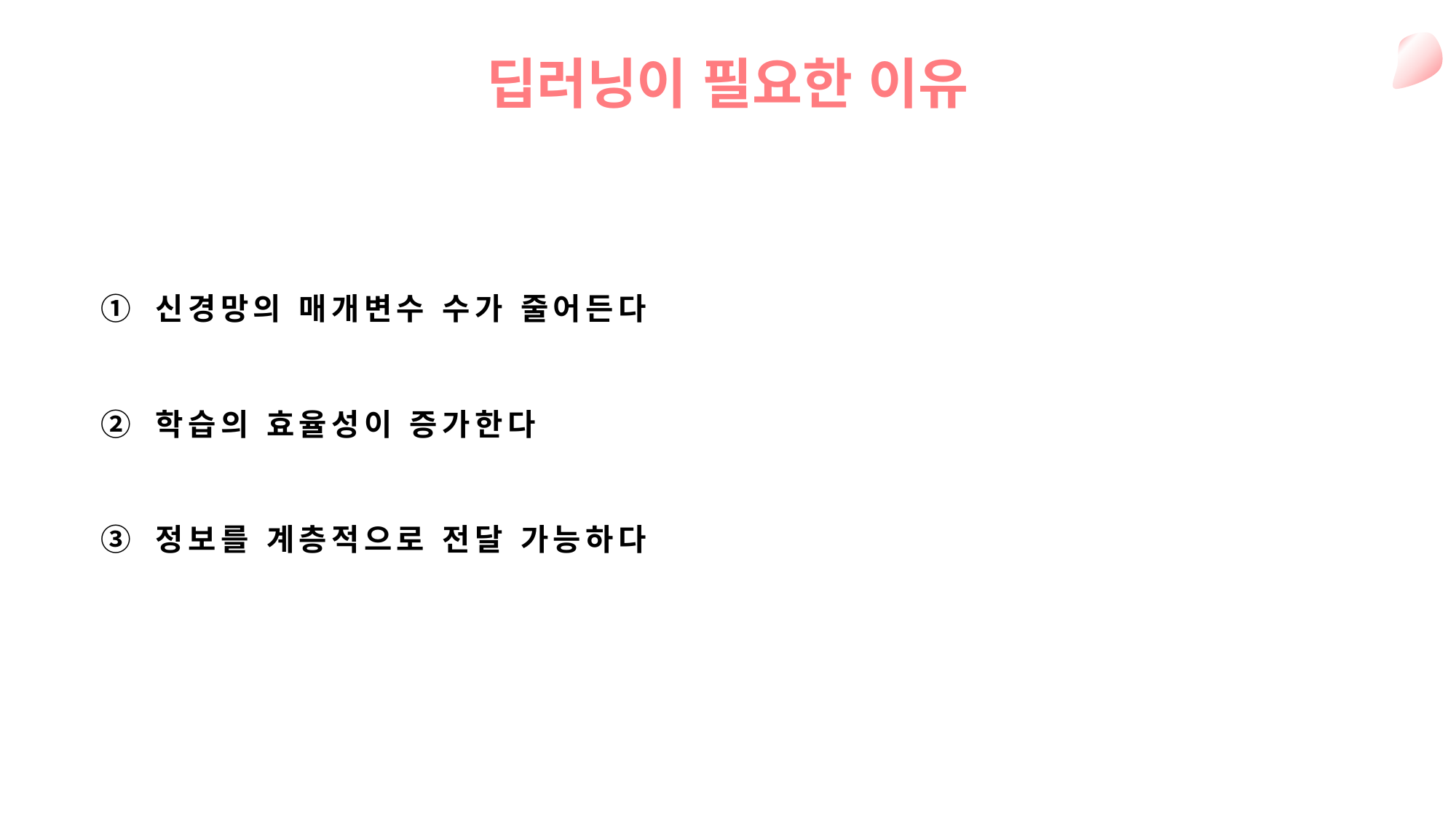

딥러닝이 필요한 이유
신경망의 매개변수 수가 줄어든다
학습의 효율성이 증가한다
정보를 계층적으로 전달 가능하다